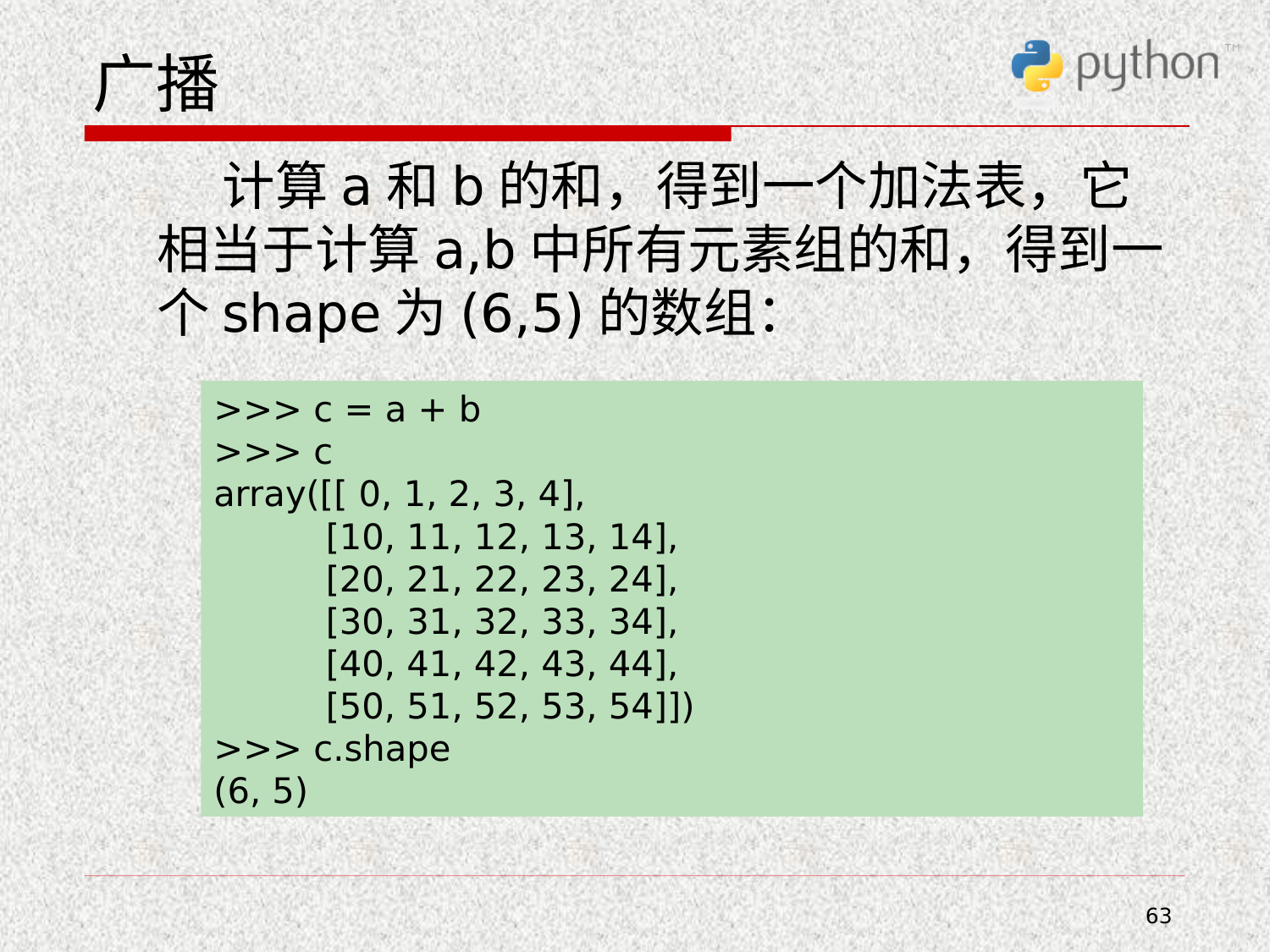

# 广播
          计算a和b的和，得到一个加法表，它相当于计算a,b中所有元素组的和，得到一个shape为(6,5)的数组：
>>> c = a + b
>>> c
array([[ 0, 1, 2, 3, 4],
          [10, 11, 12, 13, 14],
          [20, 21, 22, 23, 24],
          [30, 31, 32, 33, 34],
          [40, 41, 42, 43, 44],
          [50, 51, 52, 53, 54]])
>>> c.shape
(6, 5)
63